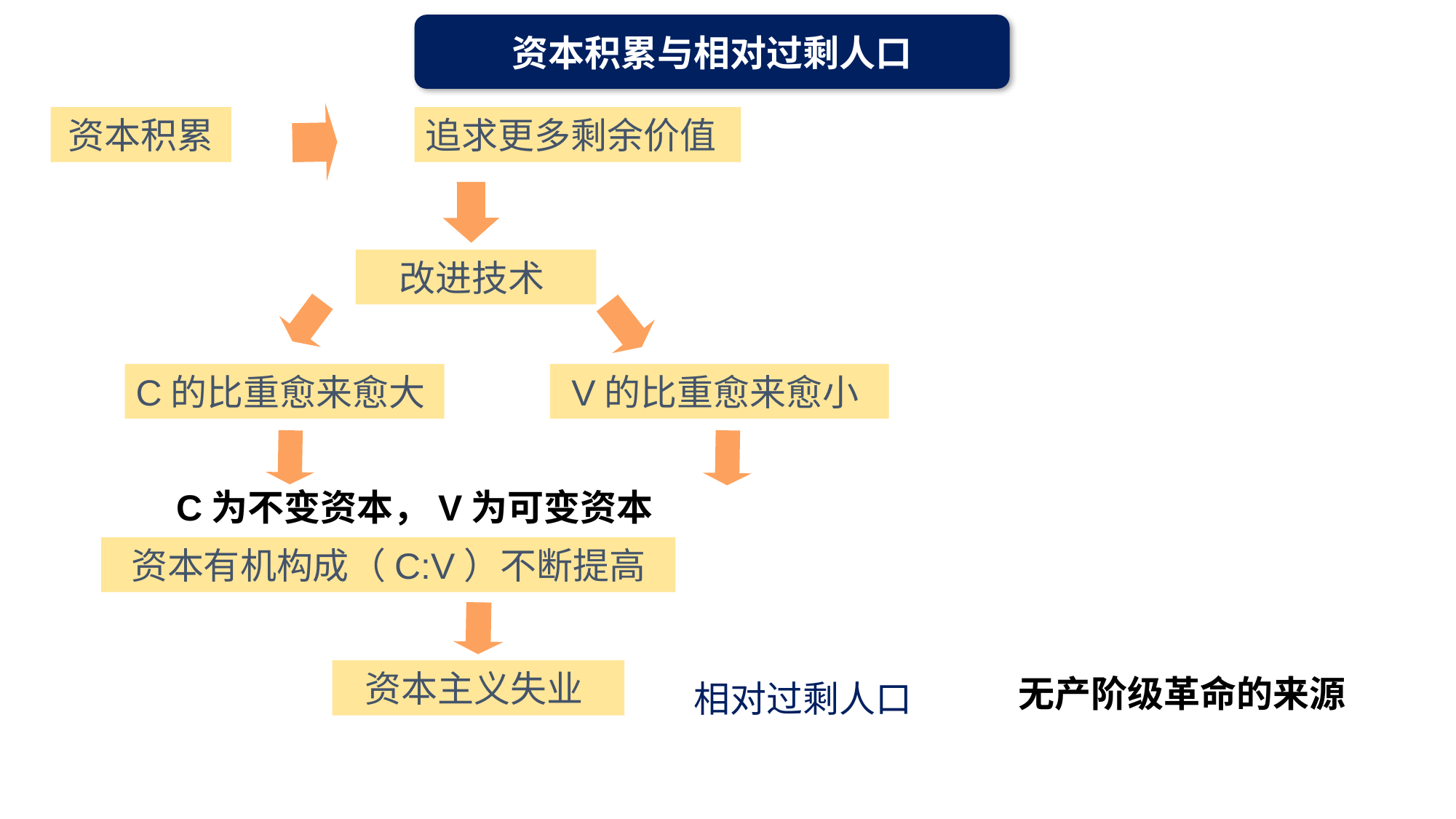

资本积累与相对过剩人口

资本积累
追求更多剩余价值

改进技术

C的比重愈来愈大
V的比重愈来愈小

C为不变资本，V为可变资本
资本有机构成（C:V）不断提高

资本主义失业
相对过剩人口
无产阶级革命的来源